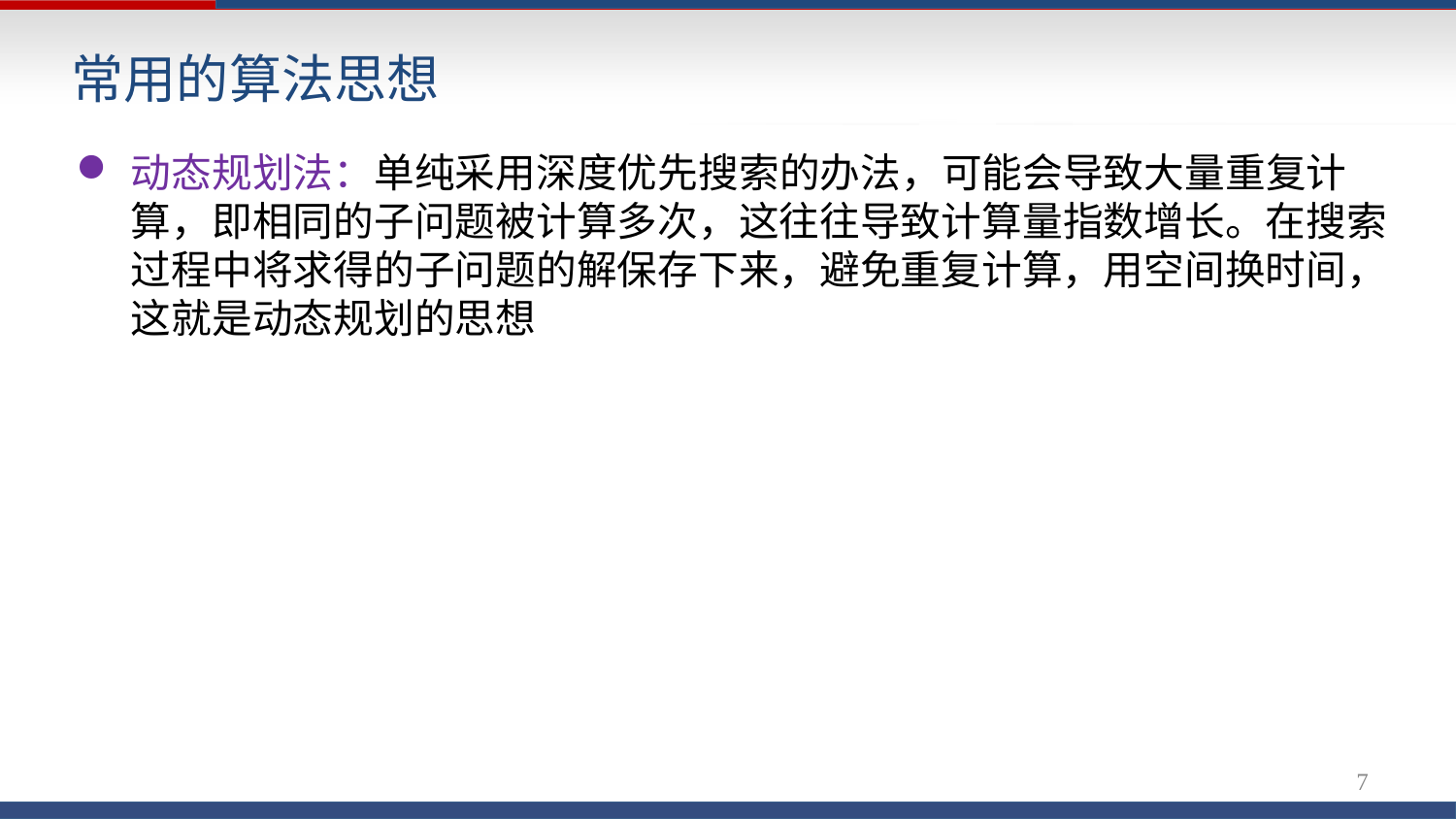

# 常用的算法思想
动态规划法：单纯采用深度优先搜索的办法，可能会导致大量重复计算，即相同的子问题被计算多次，这往往导致计算量指数增长。在搜索过程中将求得的子问题的解保存下来，避免重复计算，用空间换时间，这就是动态规划的思想

7